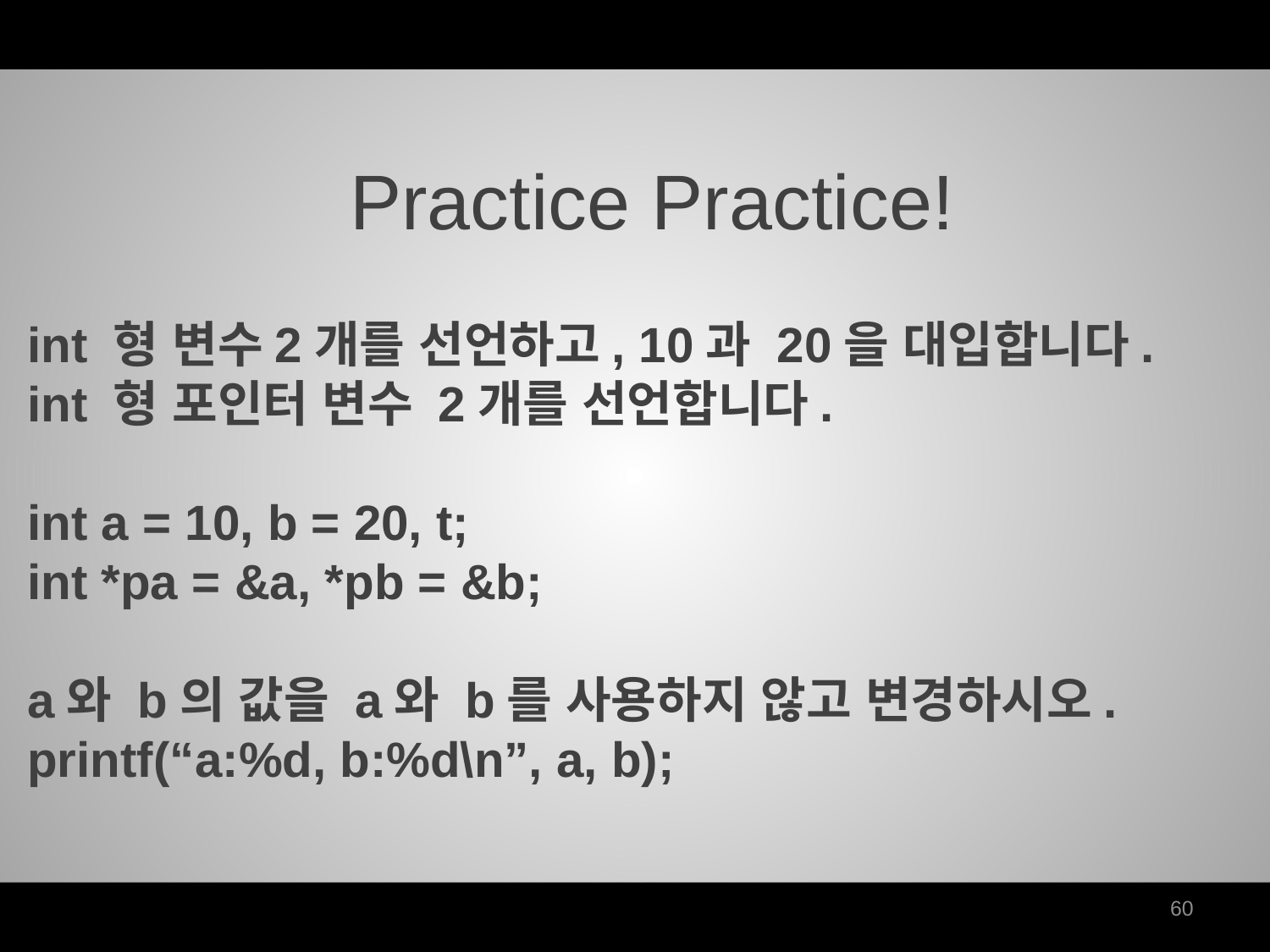

Practice Practice!

int 형 변수2개를 선언하고, 10과 20을 대입합니다.
int 형 포인터 변수 2개를 선언합니다.

int a = 10, b = 20, t;
int *pa = &a, *pb = &b;

a와 b의 값을 a와 b를 사용하지 않고 변경하시오.
printf(“a:%d, b:%d\n”, a, b);
60